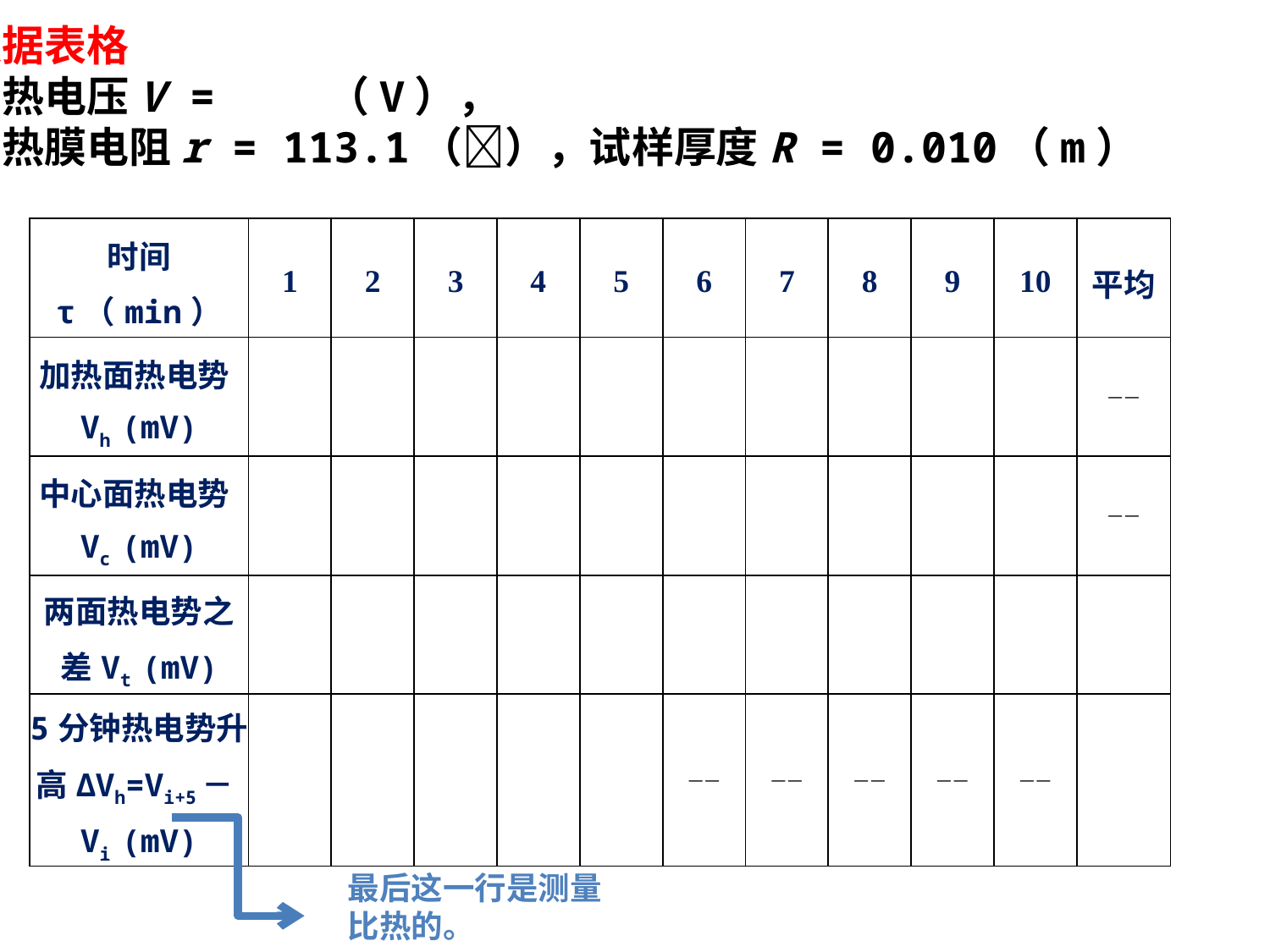

数据表格
加热电压V =    （V），
加热膜电阻r = 113.1（Ω），试样厚度R = 0.010（m）
| 时间 τ（min） | 1 | 2 | 3 | 4 | 5 | 6 | 7 | 8 | 9 | 10 | 平均 |
| --- | --- | --- | --- | --- | --- | --- | --- | --- | --- | --- | --- |
| 加热面热电势Vh (mV) |  |  |  |  |  |  |  |  |  |  | —— |
| 中心面热电势Vc (mV) |  |  |  |  |  |  |  |  |  |  | —— |
| 两面热电势之差Vt (mV) |  |  |  |  |  |  |  |  |  |  |  |
| 5分钟热电势升高ΔVh=Vi+5－Vi (mV) |  |  |  |  |  | —— | —— | —— | —— | —— |  |
最后这一行是测量比热的。